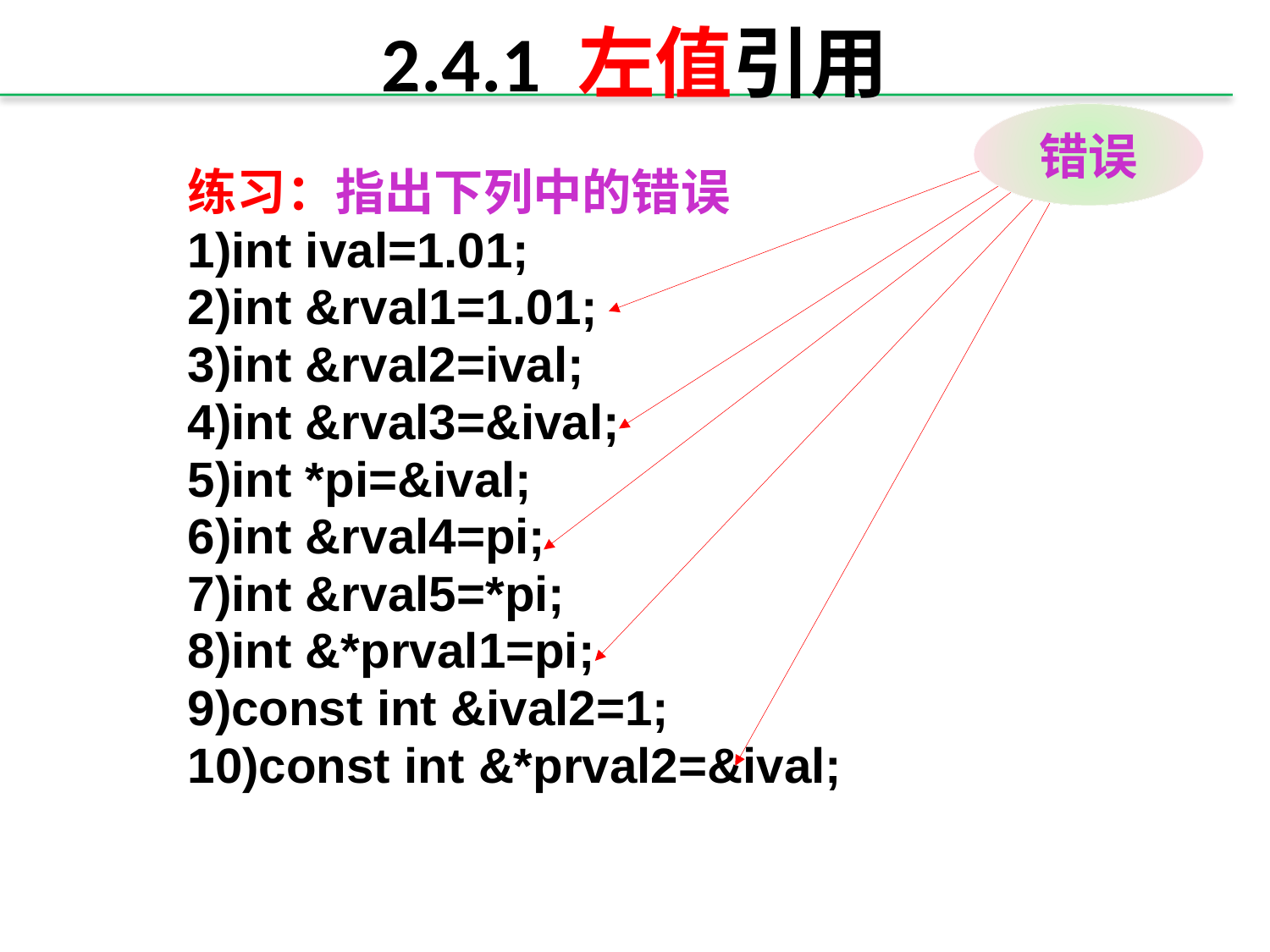

2.4.1 左值引用
错误

练习：指出下列中的错误
1)int ival=1.01;
2)int &rval1=1.01;
3)int &rval2=ival;
4)int &rval3=&ival;
5)int *pi=&ival;
6)int &rval4=pi;
7)int &rval5=*pi;
8)int &*prval1=pi;
9)const int &ival2=1;
10)const int &*prval2=&ival;